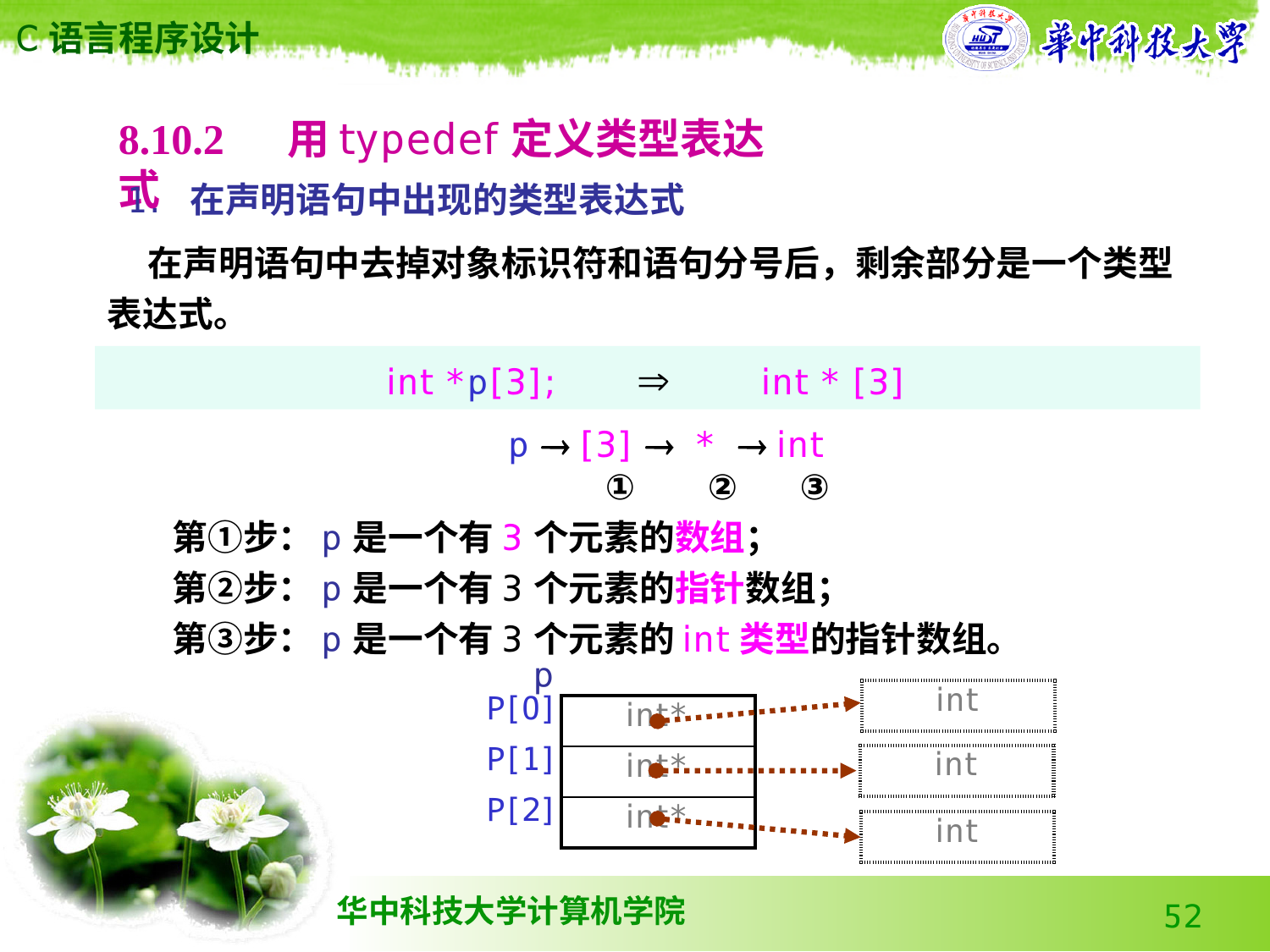

8.10.2 　用typedef定义类型表达式
1.  在声明语句中出现的类型表达式
    在声明语句中去掉对象标识符和语句分号后，剩余部分是一个类型表达式。
int *p[3];      ⇒       int * [3]
    p → [3] →  *  → int
                                                ①       ②      ③
       第①步：p是一个有3个元素的数组；
       第②步：p是一个有3个元素的指针数组；
       第③步：p是一个有3个元素的int类型的指针数组。
p
| int |
| --- |
| P[0] |
| --- |
| P[1] |
| P[2] |
| int\* |
| --- |
| int\* |
| int\* |

| int |
| --- |

| int |
| --- |

52